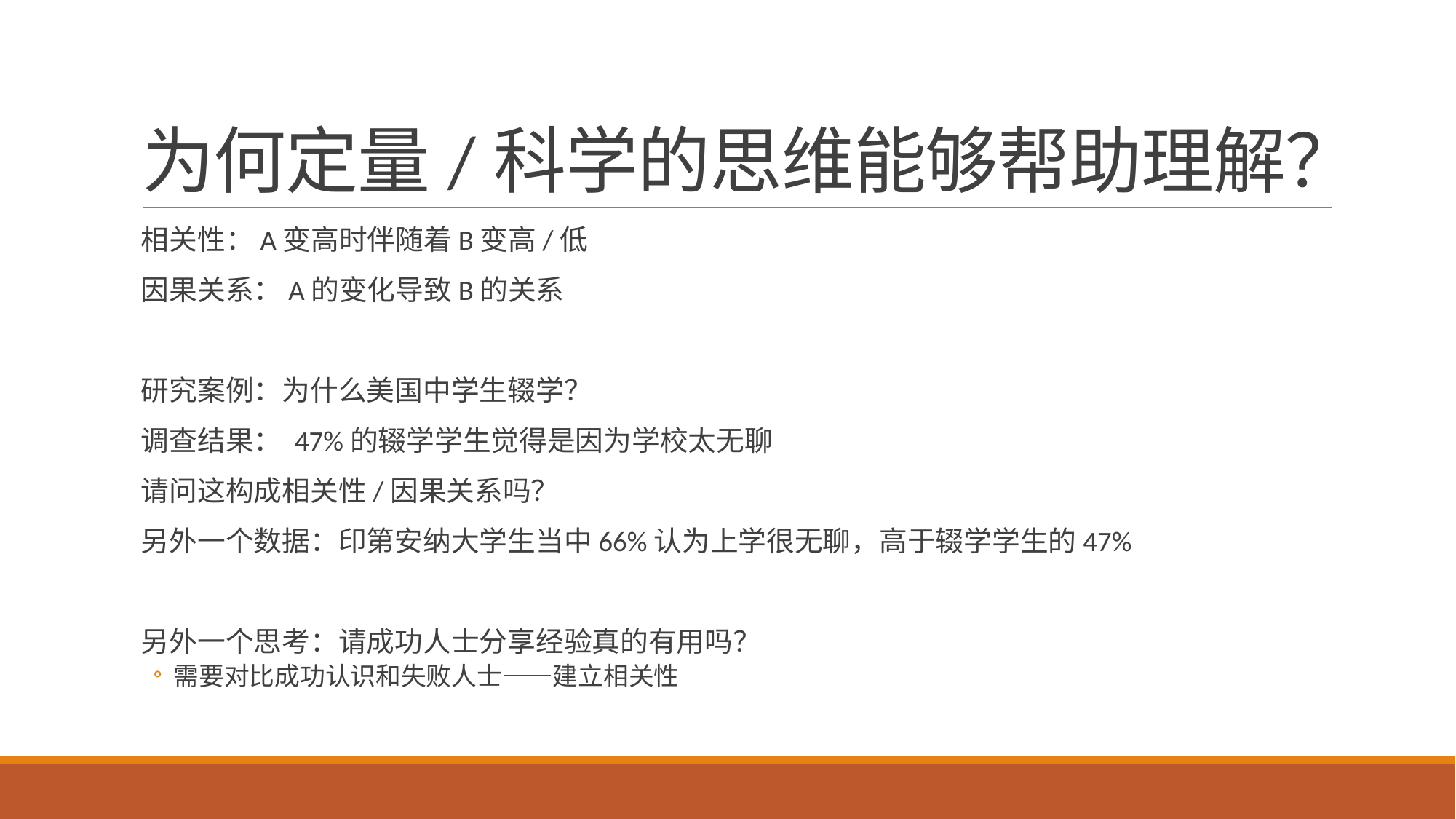

# 为何定量/科学的思维能够帮助理解？
相关性：A变高时伴随着B变高/低
因果关系：A的变化导致B的关系

研究案例：为什么美国中学生辍学？
调查结果： 47%的辍学学生觉得是因为学校太无聊
请问这构成相关性/因果关系吗？
另外一个数据：印第安纳大学生当中66%认为上学很无聊，高于辍学学生的47%

另外一个思考：请成功人士分享经验真的有用吗？
需要对比成功认识和失败人士——建立相关性